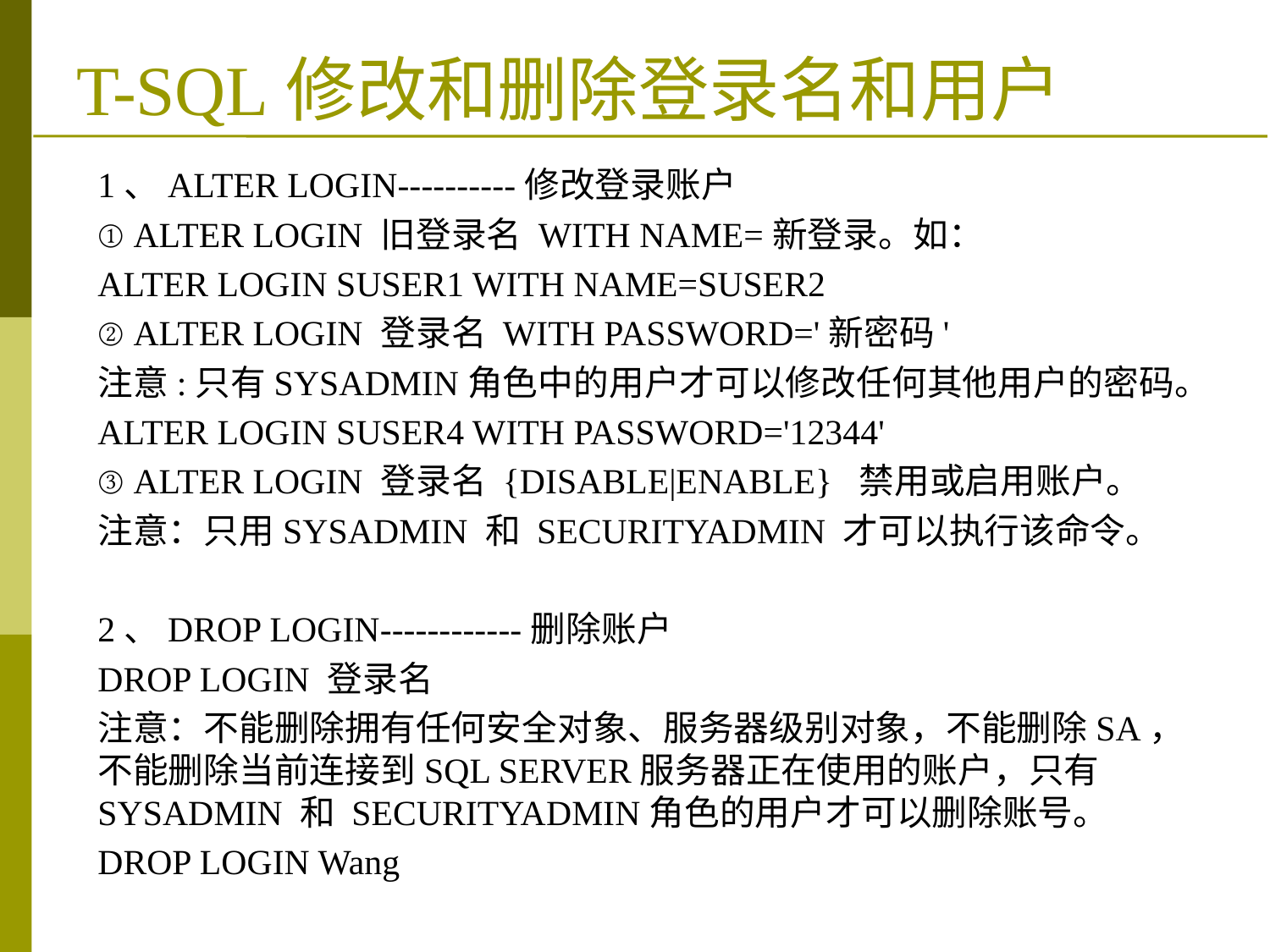

# T-SQL修改和删除登录名和用户
1、ALTER LOGIN----------修改登录账户
① ALTER LOGIN 旧登录名 WITH NAME=新登录。如：
ALTER LOGIN SUSER1 WITH NAME=SUSER2
② ALTER LOGIN 登录名 WITH PASSWORD='新密码'
注意:只有SYSADMIN角色中的用户才可以修改任何其他用户的密码。
ALTER LOGIN SUSER4 WITH PASSWORD='12344'
③ ALTER LOGIN 登录名 {DISABLE|ENABLE}  禁用或启用账户。
注意：只用SYSADMIN 和 SECURITYADMIN 才可以执行该命令。

2、DROP LOGIN------------删除账户
DROP LOGIN 登录名
注意：不能删除拥有任何安全对象、服务器级别对象，不能删除SA，不能删除当前连接到SQL SERVER服务器正在使用的账户，只有SYSADMIN 和 SECURITYADMIN角色的用户才可以删除账号。
DROP LOGIN Wang